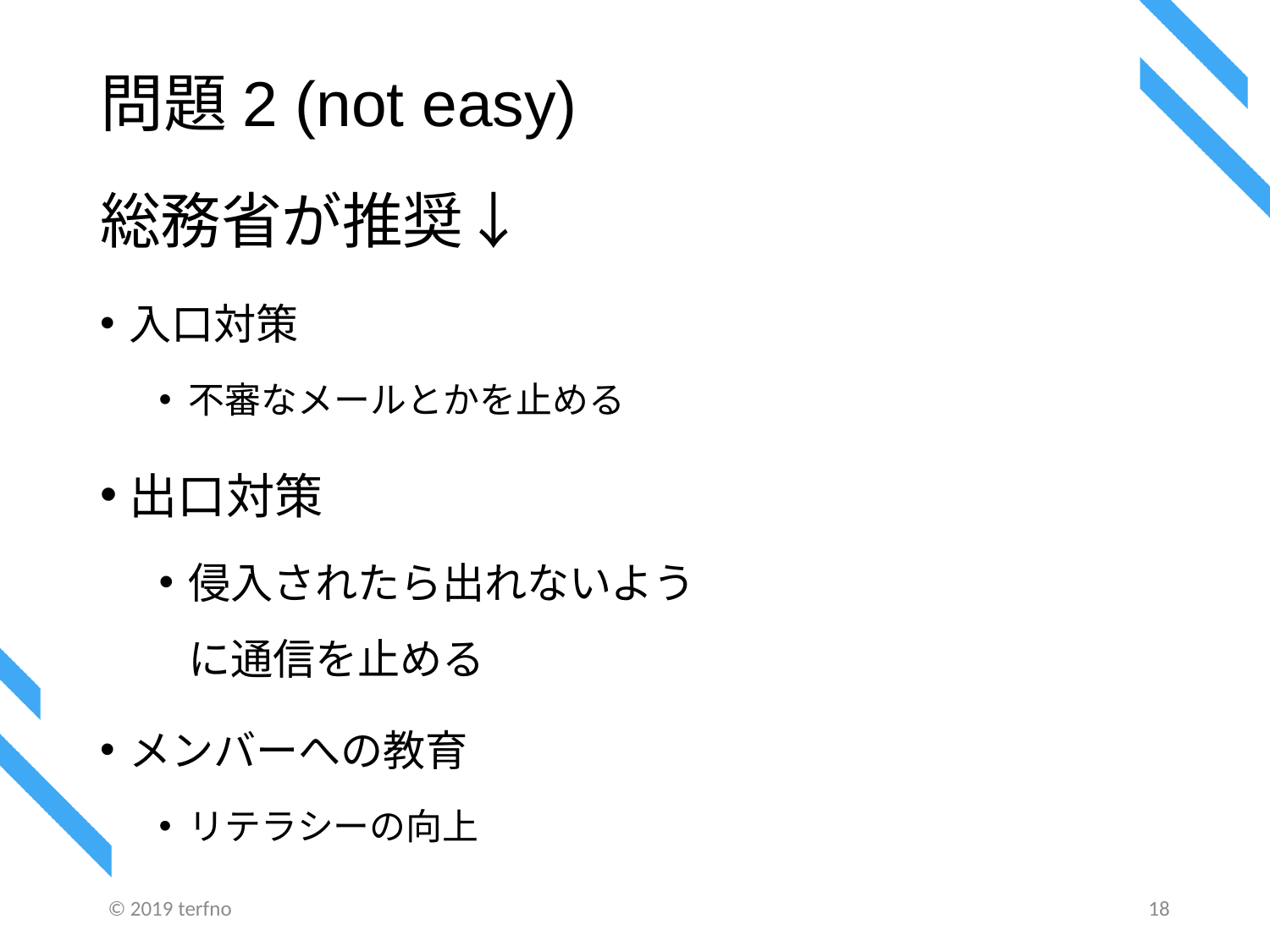

# 問題2 (not easy)
総務省が推奨↓
入口対策
不審なメールとかを止める
出口対策
侵入されたら出れないよう
に通信を止める
メンバーへの教育
リテラシーの向上
© 2019 terfno
18